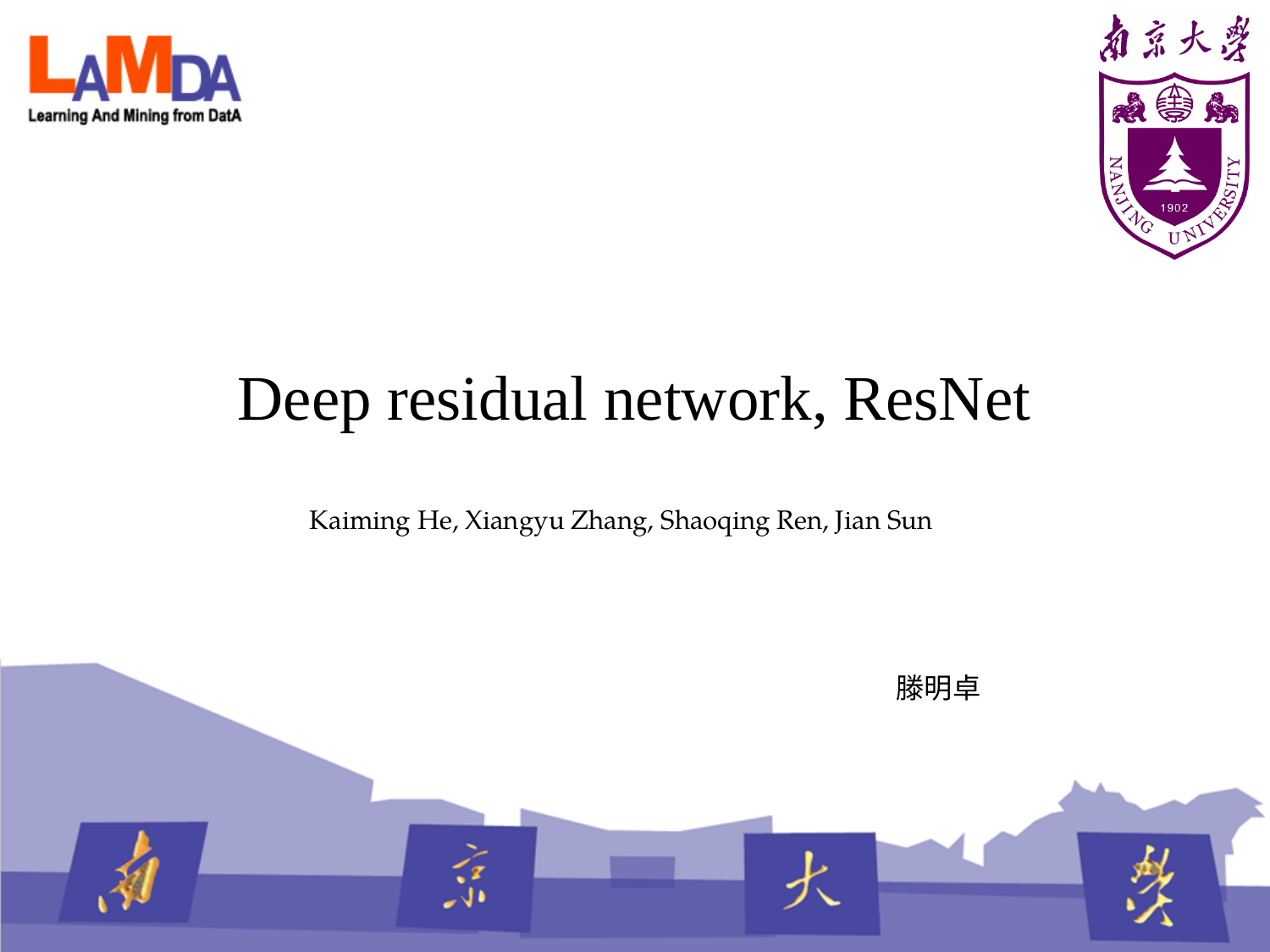

# Deep residual network, ResNet
Kaiming He, Xiangyu Zhang, Shaoqing Ren, Jian Sun
滕明卓